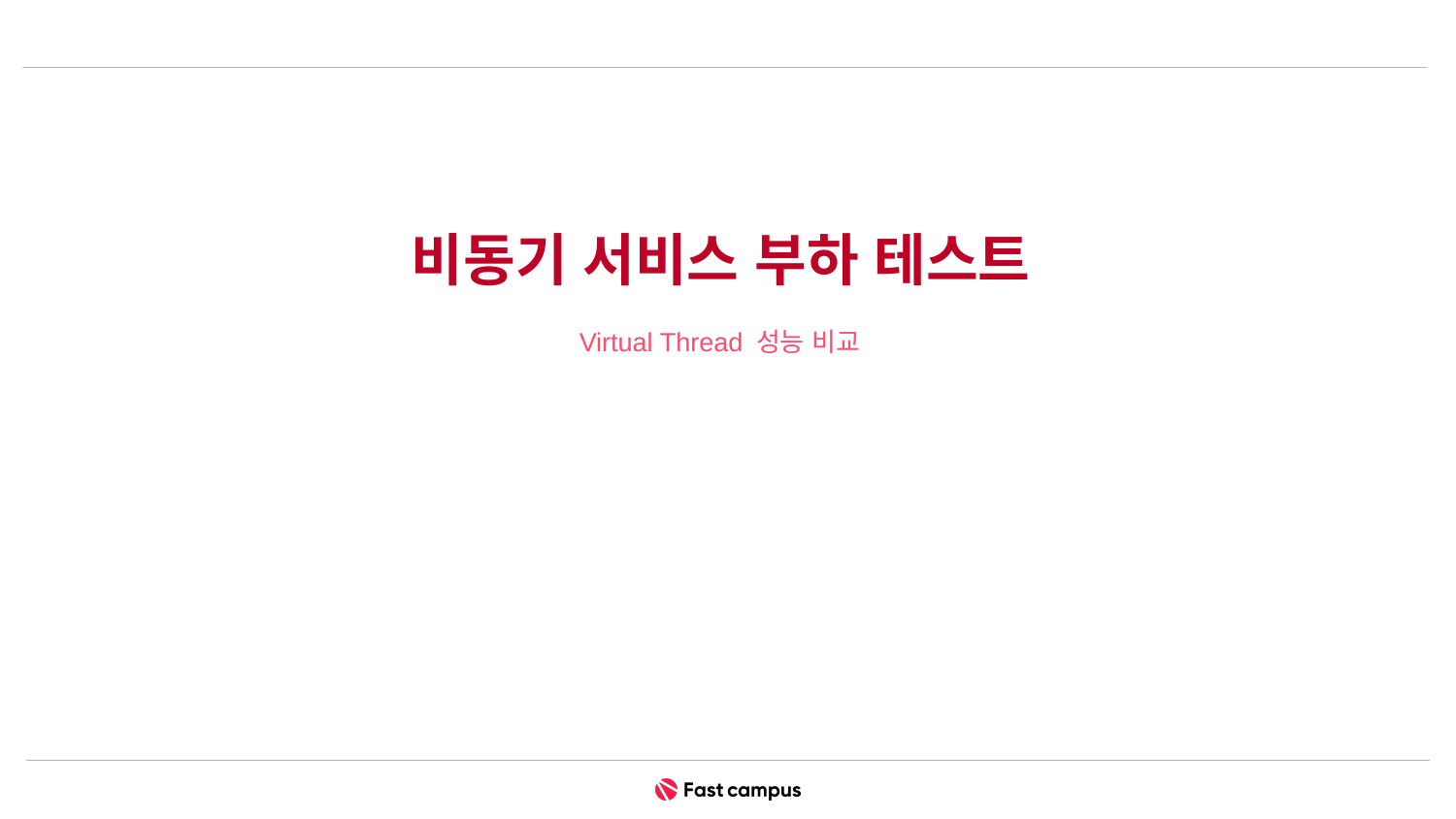

# 비동기 서비스 부하 테스트
Virtual Thread 성능 비교